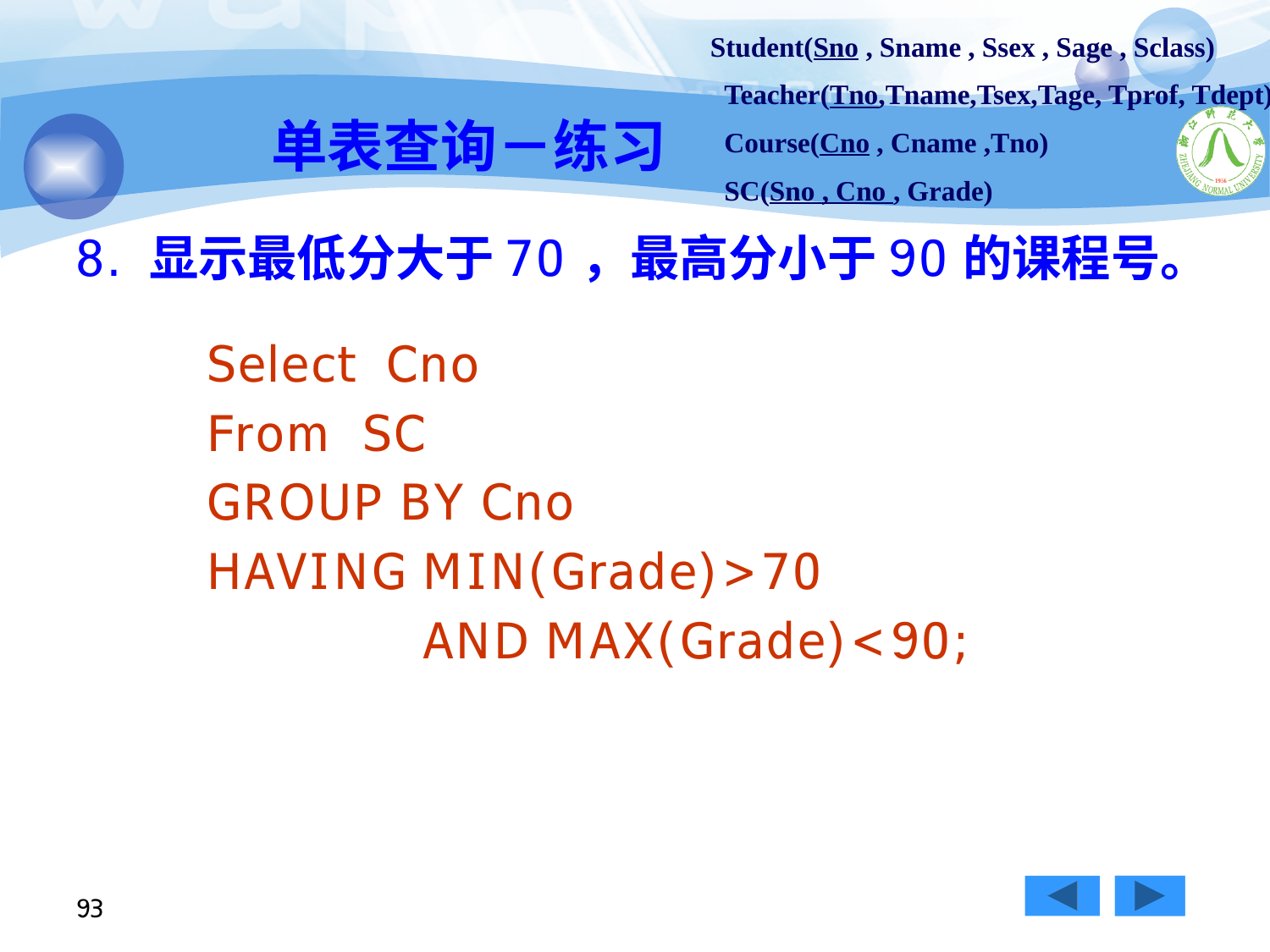

Student(Sno , Sname , Ssex , Sage , Sclass)
  Teacher(Tno,Tname,Tsex,Tage, Tprof, Tdept)
  Course(Cno , Cname ,Tno)
  SC(Sno , Cno , Grade)
# 单表查询－练习
8. 显示最低分大于70，最高分小于90的课程号。
Select  Cno
From  SC
GROUP BY Cno
HAVING MIN(Grade)>70
               AND MAX(Grade)<90;
93